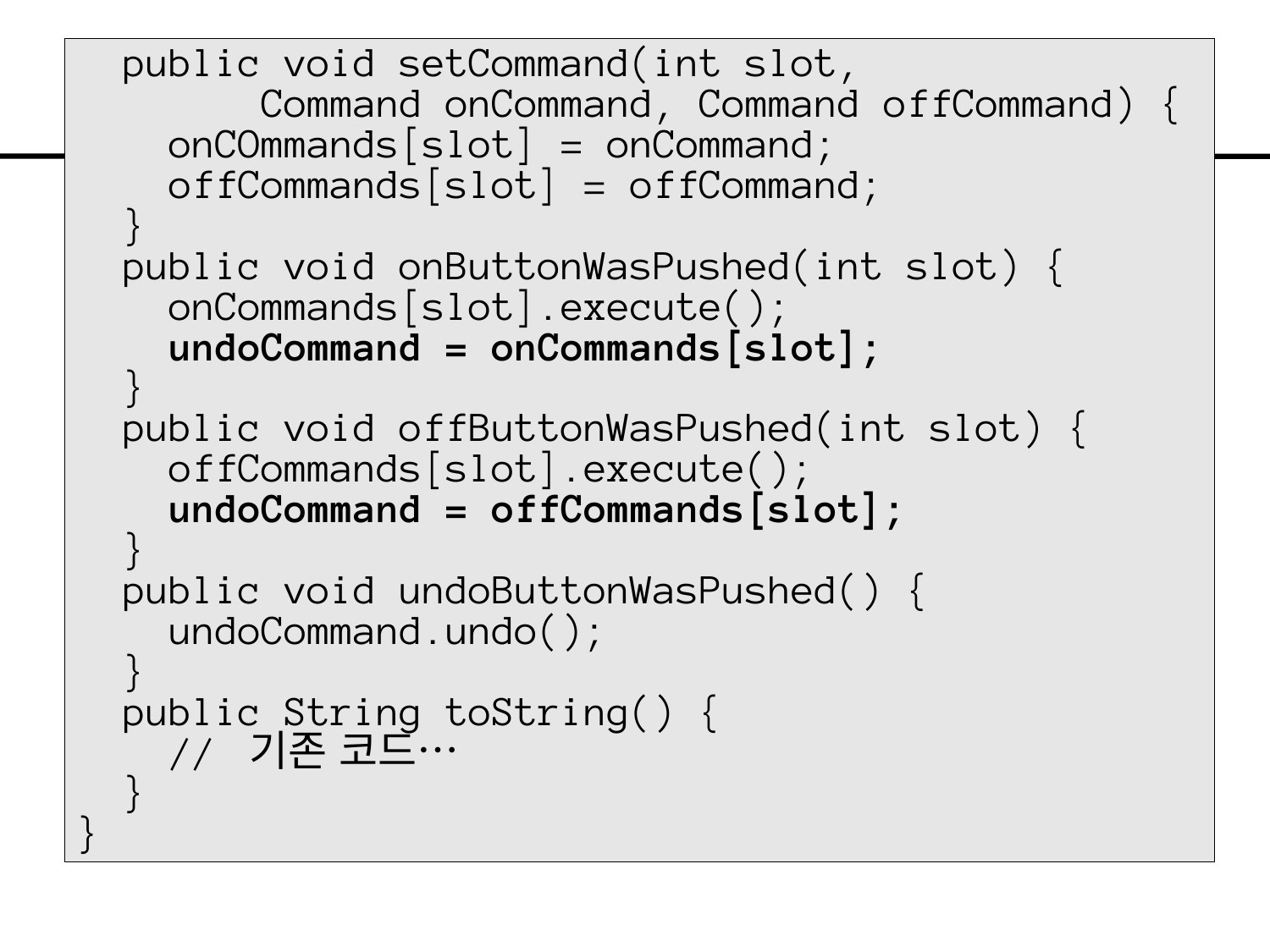

#
  public void setCommand(int slot,
        Command onCommand, Command offCommand) {
    onCOmmands[slot] = onCommand;
    offCommands[slot] = offCommand;
  }
  public void onButtonWasPushed(int slot) {
    onCommands[slot].execute();
    undoCommand = onCommands[slot];
  }
  public void offButtonWasPushed(int slot) {
    offCommands[slot].execute();
    undoCommand = offCommands[slot];
  }
  public void undoButtonWasPushed() {
    undoCommand.undo();
  }
  public String toString() {
    // 기존 코드…
  }
}